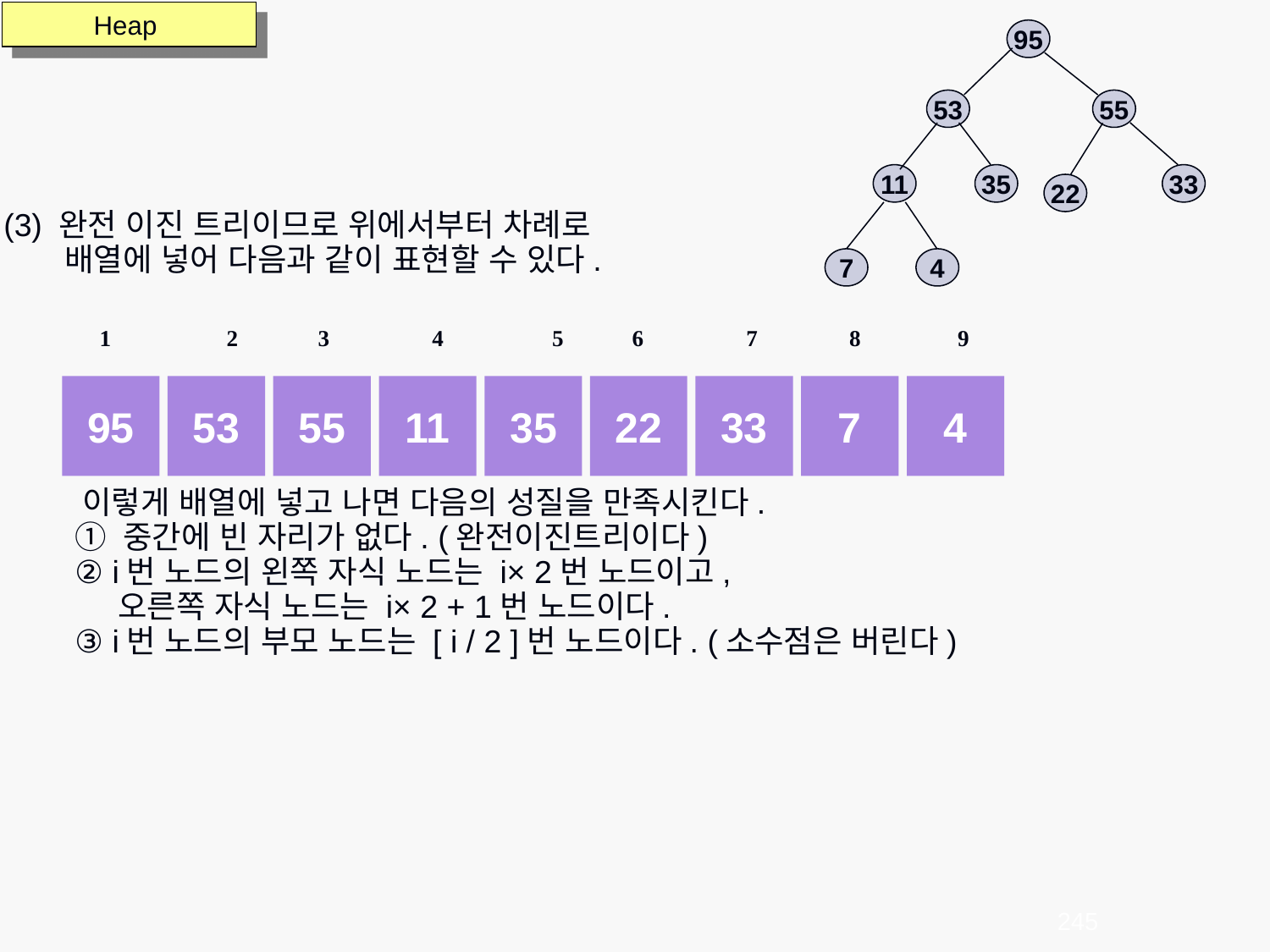

Heap
95

53
55

11
35
33
22

7
4
(3) 완전 이진 트리이므로 위에서부터 차례로
      배열에 넣어 다음과 같이 표현할 수 있다.

        이렇게 배열에 넣고 나면 다음의 성질을 만족시킨다.
        ① 중간에 빈 자리가 없다. (완전이진트리이다)
        ② i번 노드의 왼쪽 자식 노드는 i× 2번 노드이고,
            오른쪽 자식 노드는 i× 2 + 1번 노드이다.
        ③ i번 노드의 부모 노드는 [ i / 2 ]번 노드이다. (소수점은 버린다)
1	2              3                  4                   5            6                  7                8                 9
95
53
55
11
35
22
33
7
4
245